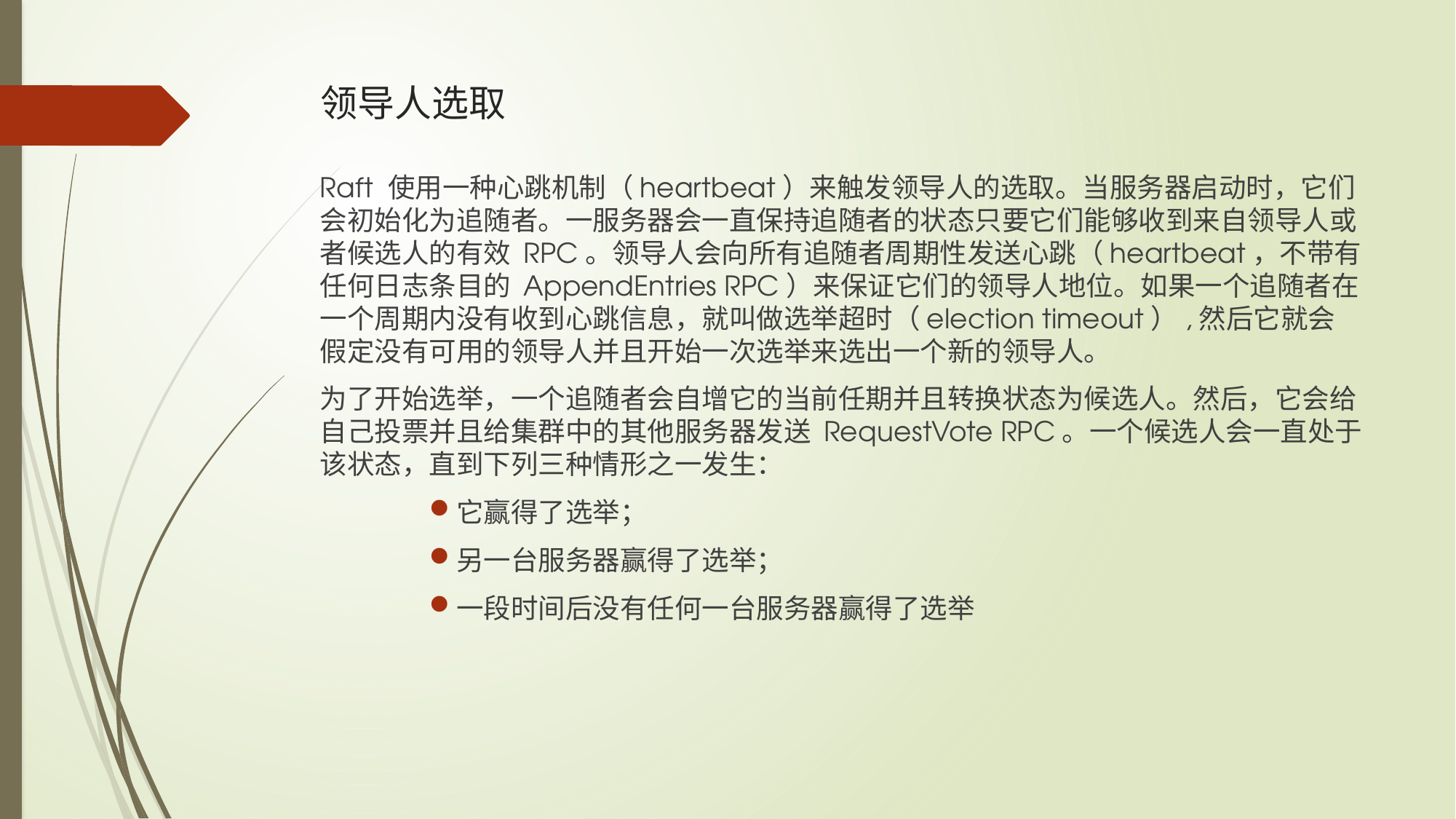

# 领导人选取
Raft 使用一种心跳机制（heartbeat）来触发领导人的选取。当服务器启动时，它们会初始化为追随者。一服务器会一直保持追随者的状态只要它们能够收到来自领导人或者候选人的有效 RPC。领导人会向所有追随者周期性发送心跳（heartbeat，不带有任何日志条目的 AppendEntries RPC）来保证它们的领导人地位。如果一个追随者在一个周期内没有收到心跳信息，就叫做选举超时（election timeout）,然后它就会假定没有可用的领导人并且开始一次选举来选出一个新的领导人。
为了开始选举，一个追随者会自增它的当前任期并且转换状态为候选人。然后，它会给自己投票并且给集群中的其他服务器发送 RequestVote RPC。一个候选人会一直处于该状态，直到下列三种情形之一发生：
它赢得了选举；
另一台服务器赢得了选举；
一段时间后没有任何一台服务器赢得了选举